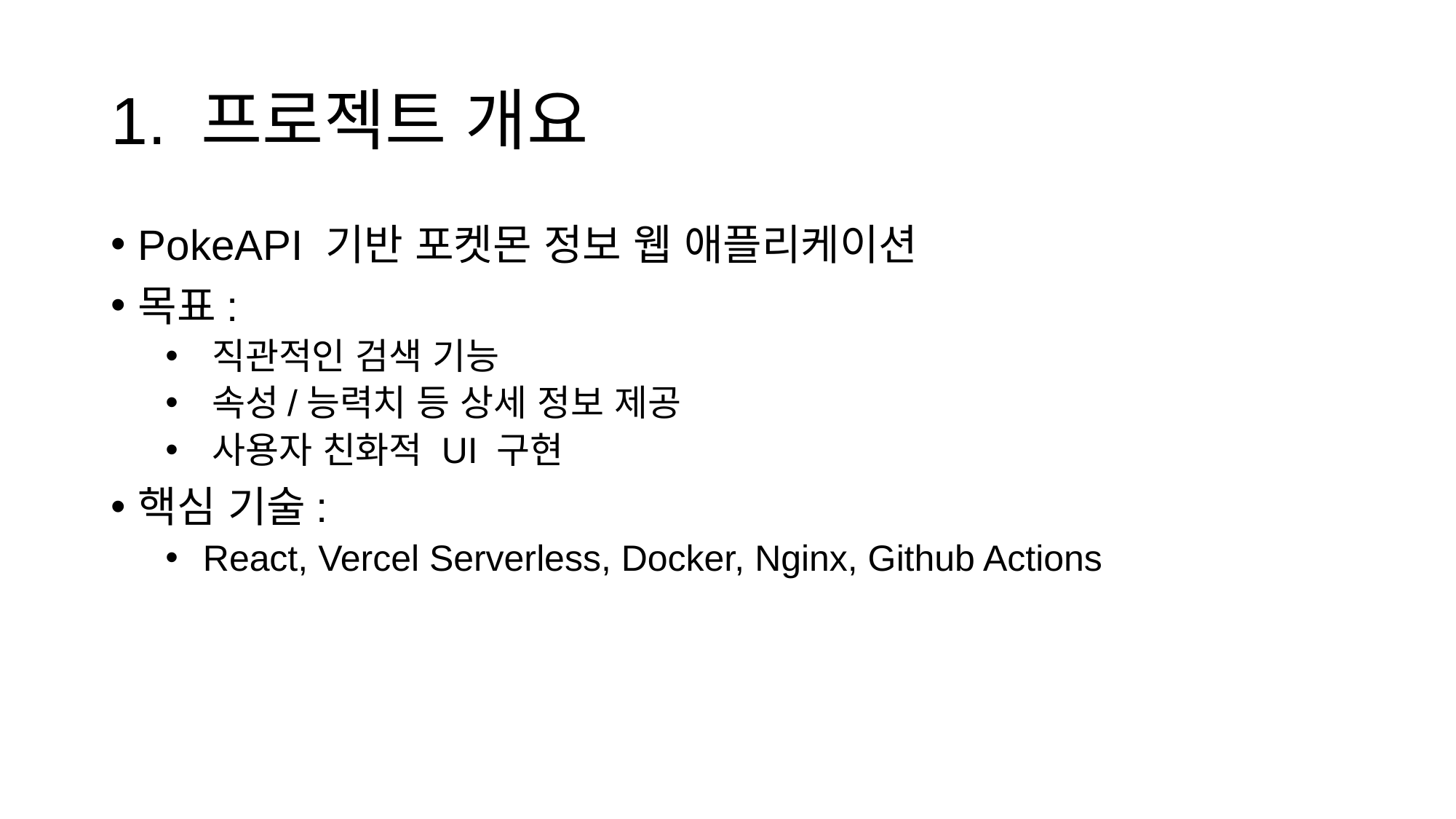

# 1. 프로젝트 개요
PokeAPI 기반 포켓몬 정보 웹 애플리케이션
목표:
 직관적인 검색 기능
 속성/능력치 등 상세 정보 제공
 사용자 친화적 UI 구현
핵심 기술:
 React, Vercel Serverless, Docker, Nginx, Github Actions